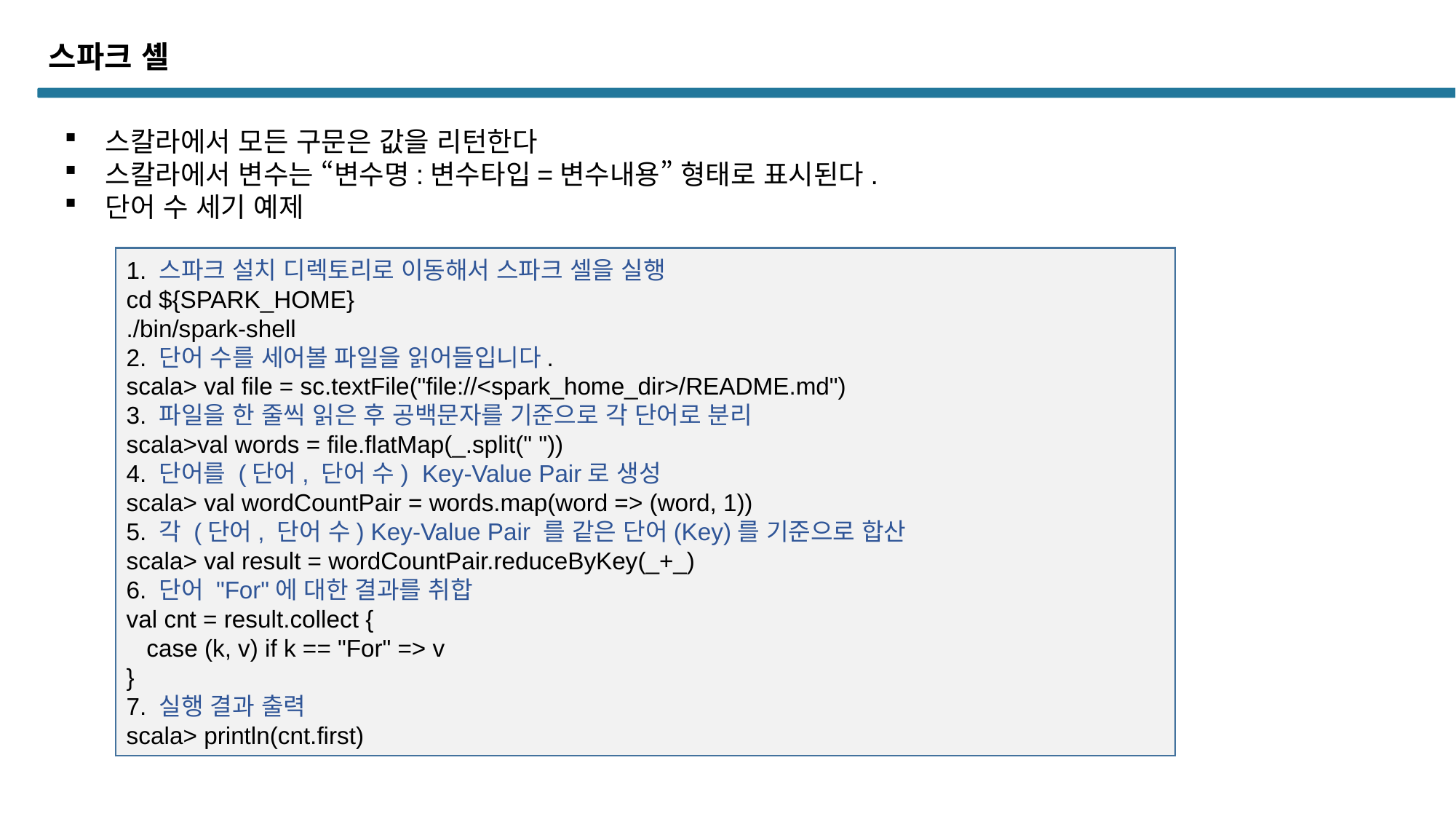

스파크 셸
스칼라에서 모든 구문은 값을 리턴한다
스칼라에서 변수는 “변수명:변수타입=변수내용” 형태로 표시된다.
단어 수 세기 예제
1. 스파크 설치 디렉토리로 이동해서 스파크 셀을 실행
cd ${SPARK_HOME}
./bin/spark-shell
2. 단어 수를 세어볼 파일을 읽어들입니다.
scala> val file = sc.textFile("file://<spark_home_dir>/README.md")
3. 파일을 한 줄씩 읽은 후 공백문자를 기준으로 각 단어로 분리
scala>val words = file.flatMap(_.split(" "))
4. 단어를 (단어, 단어 수)  Key-Value Pair로 생성
scala> val wordCountPair = words.map(word => (word, 1))
5. 각 (단어, 단어 수) Key-Value Pair 를 같은 단어(Key)를 기준으로 합산
scala> val result = wordCountPair.reduceByKey(_+_)
6. 단어 "For"에 대한 결과를 취합
val cnt = result.collect {
   case (k, v) if k == "For" => v
}
7. 실행 결과 출력
scala> println(cnt.first)